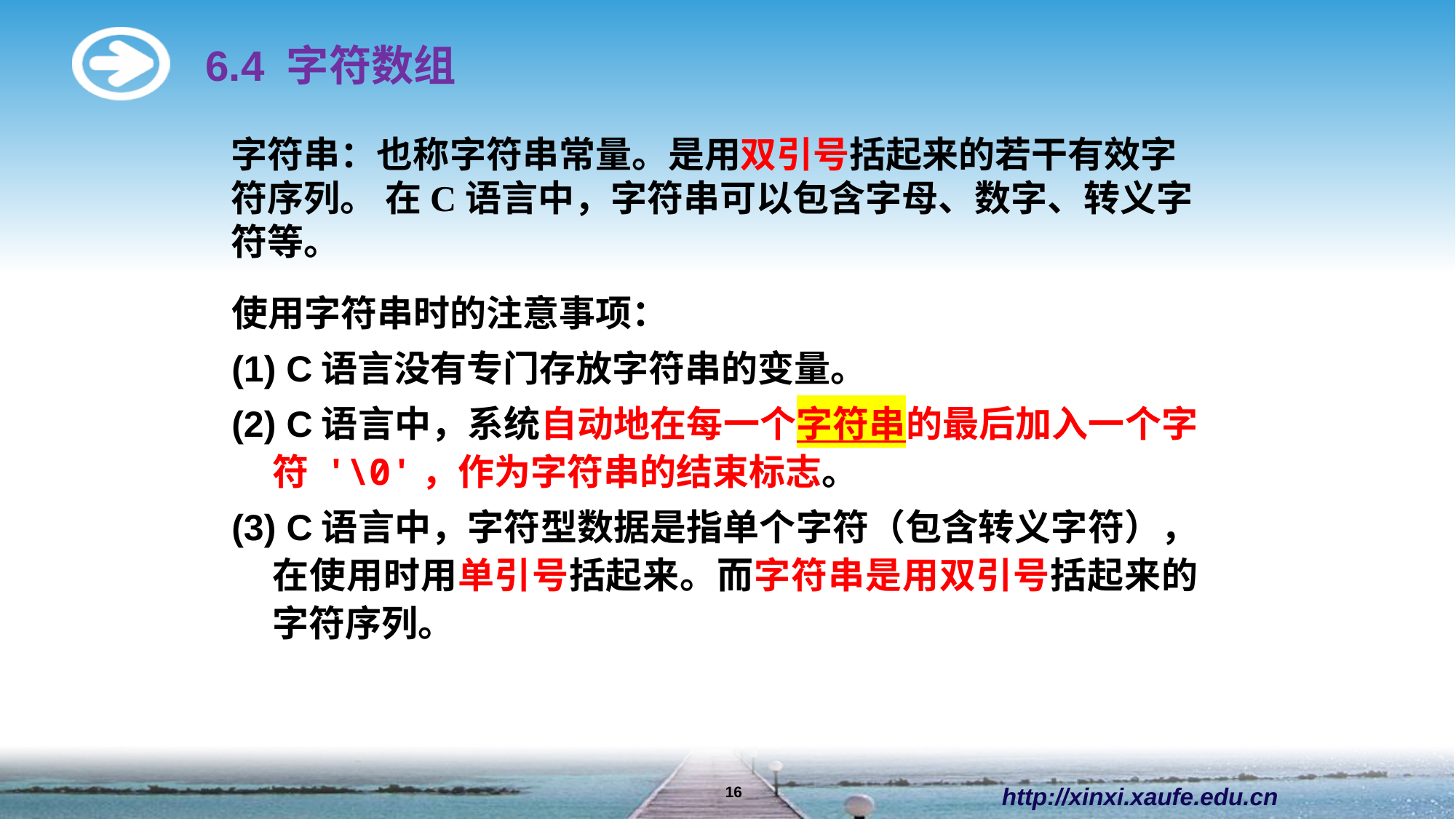

6.4 字符数组
字符串：也称字符串常量。是用双引号括起来的若干有效字符序列。 在C语言中，字符串可以包含字母、数字、转义字符等。
使用字符串时的注意事项：
(1) C语言没有专门存放字符串的变量。
(2) C语言中，系统自动地在每一个字符串的最后加入一个字符 '\0'，作为字符串的结束标志。
(3) C语言中，字符型数据是指单个字符（包含转义字符），在使用时用单引号括起来。而字符串是用双引号括起来的字符序列。
http://xinxi.xaufe.edu.cn
16